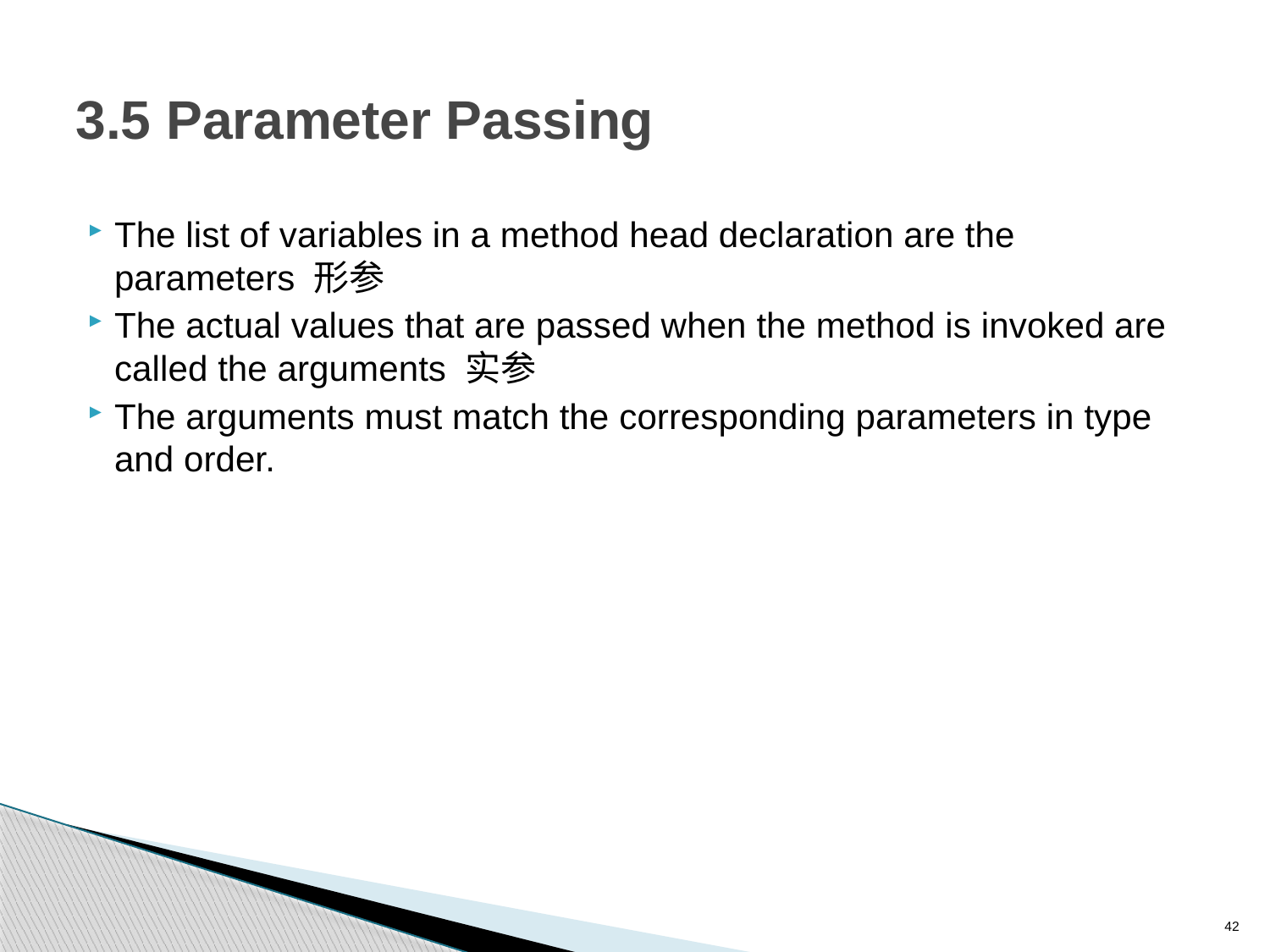

# 3.5 Parameter Passing
The list of variables in a method head declaration are the parameters 形参
The actual values that are passed when the method is invoked are called the arguments 实参
The arguments must match the corresponding parameters in type and order.
42